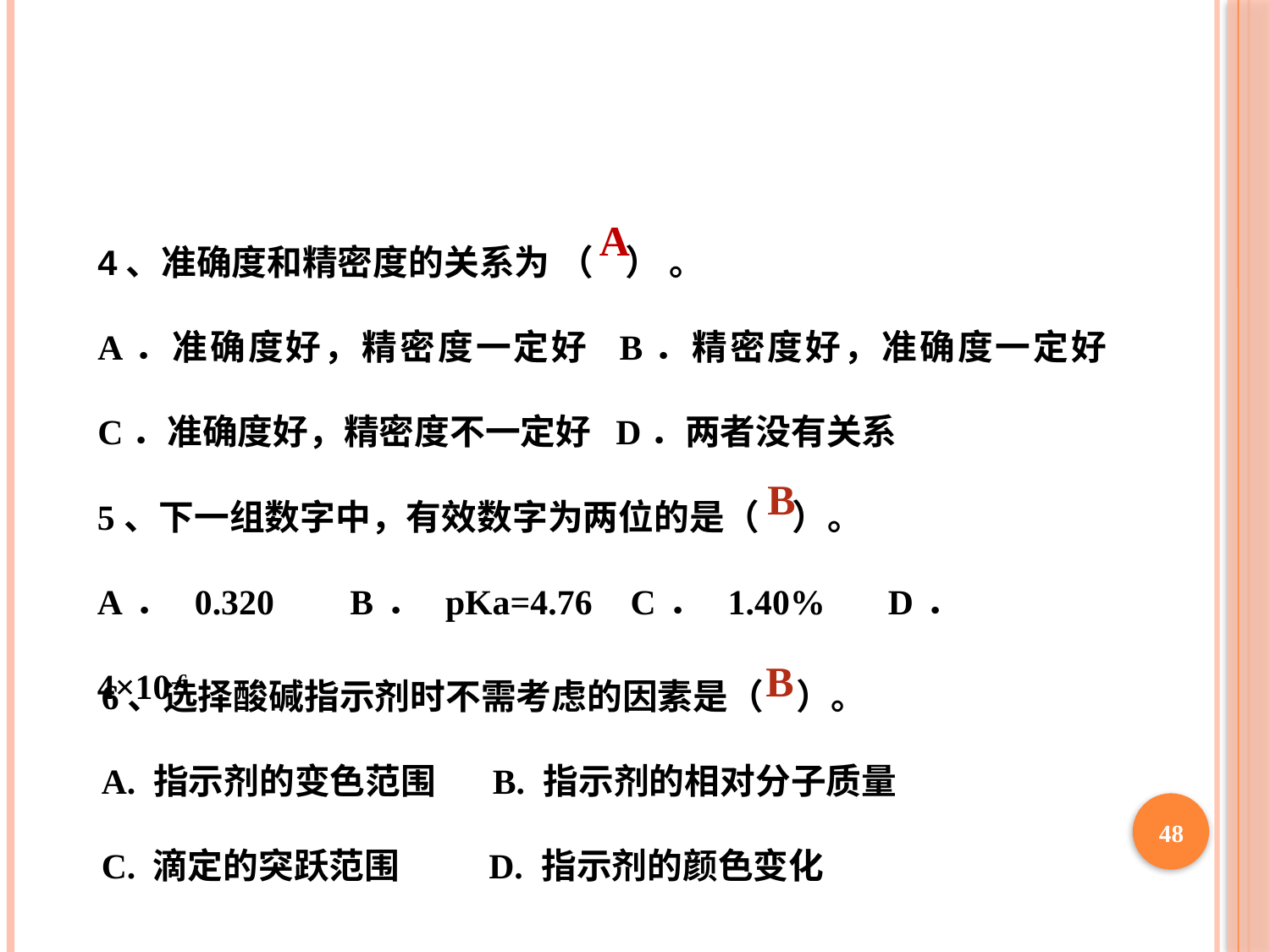

#
4、准确度和精密度的关系为 （    ） 。
A．准确度好，精密度一定好  B．精密度好，准确度一定好
C．准确度好，精密度不一定好  D．两者没有关系

A
5、下一组数字中，有效数字为两位的是（    ）。
A． 0.320      B． pKa=4.76   C． 1.40%     D． 4×10-6
B
6、选择酸碱指示剂时不需考虑的因素是（    ）。
A. 指示剂的变色范围      B. 指示剂的相对分子质量
C. 滴定的突跃范围          D. 指示剂的颜色变化
B
48